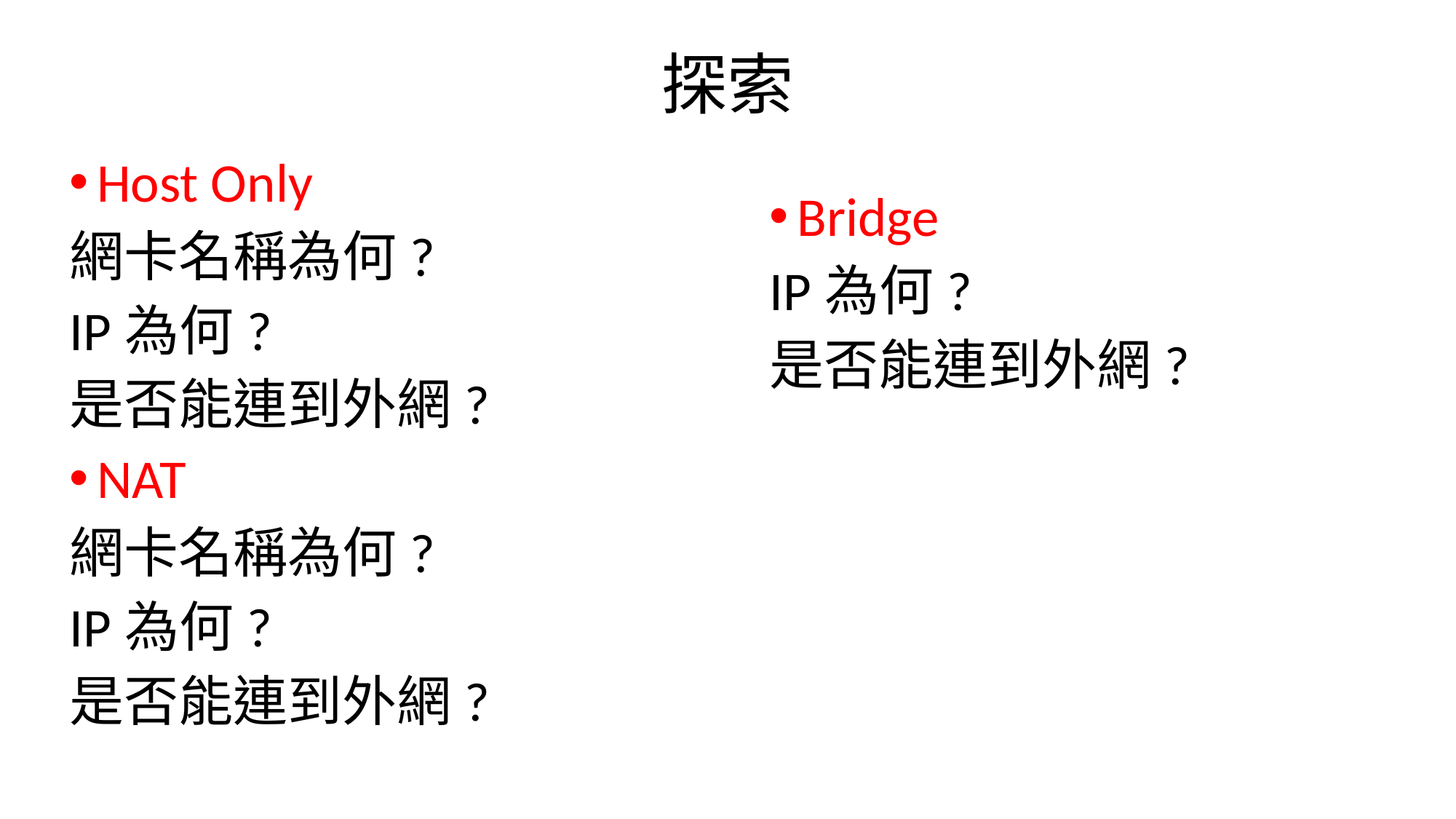

# 探索
Host Only
網卡名稱為何?
IP為何?
是否能連到外網?
NAT
網卡名稱為何?
IP為何?
是否能連到外網?

Bridge
IP為何?
是否能連到外網?